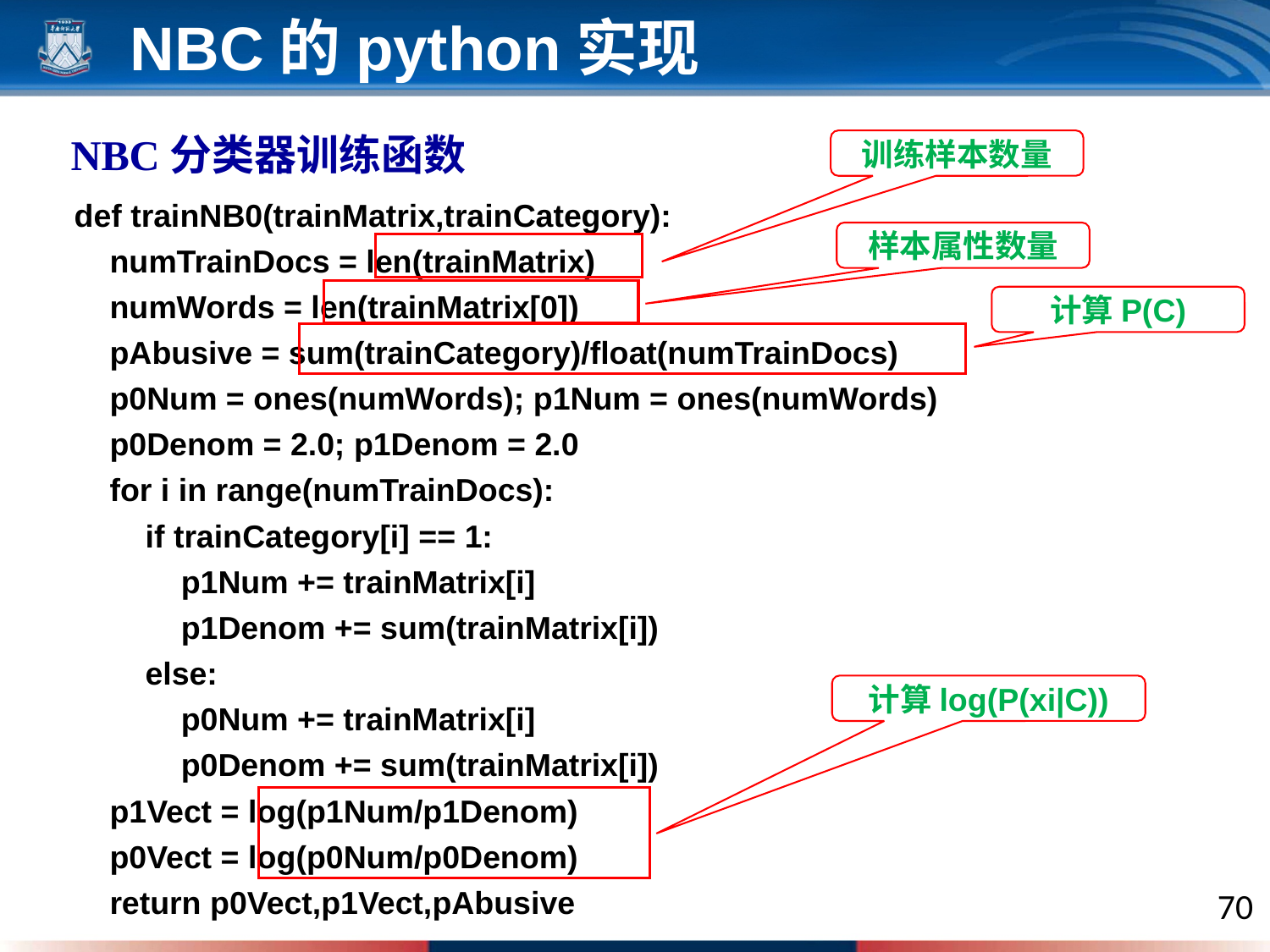

NBC的python实现

NBC分类器训练函数
训练样本数量
def trainNB0(trainMatrix,trainCategory):
    numTrainDocs = len(trainMatrix)
    numWords = len(trainMatrix[0])
    pAbusive = sum(trainCategory)/float(numTrainDocs)
    p0Num = ones(numWords); p1Num = ones(numWords)
    p0Denom = 2.0; p1Denom = 2.0
    for i in range(numTrainDocs):
        if trainCategory[i] == 1:
            p1Num += trainMatrix[i]
            p1Denom += sum(trainMatrix[i])
        else:
            p0Num += trainMatrix[i]
            p0Denom += sum(trainMatrix[i])
    p1Vect = log(p1Num/p1Denom)
    p0Vect = log(p0Num/p0Denom)
    return p0Vect,p1Vect,pAbusive
样本属性数量

计算P(C)

计算log(P(xi|C))